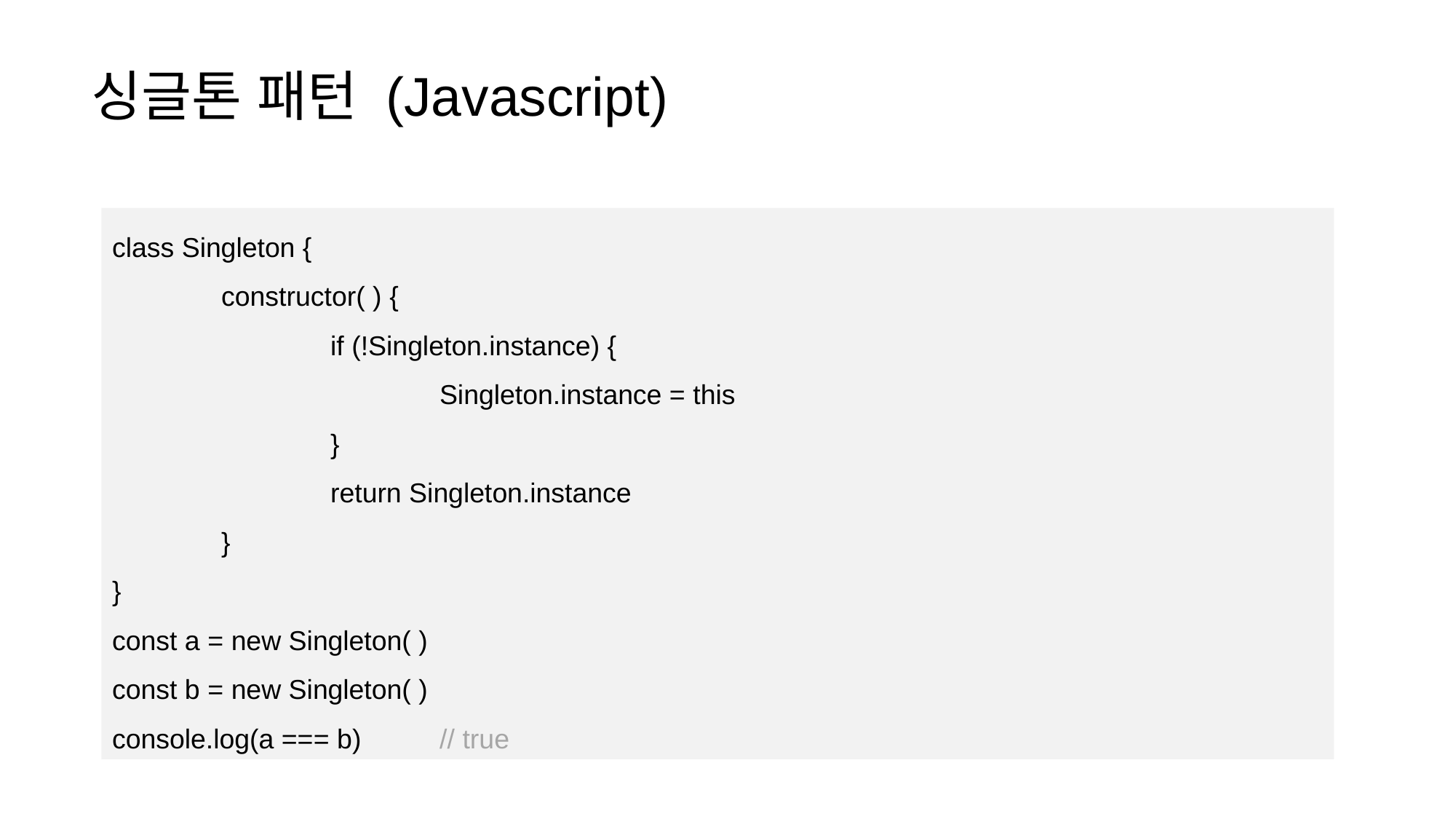

싱글톤 패턴 (Javascript)
class Singleton {
 	constructor( ) {
		if (!Singleton.instance) {
			Singleton.instance = this
		}
		return Singleton.instance
	}
}
const a = new Singleton( )
const b = new Singleton( )
console.log(a === b)	// true